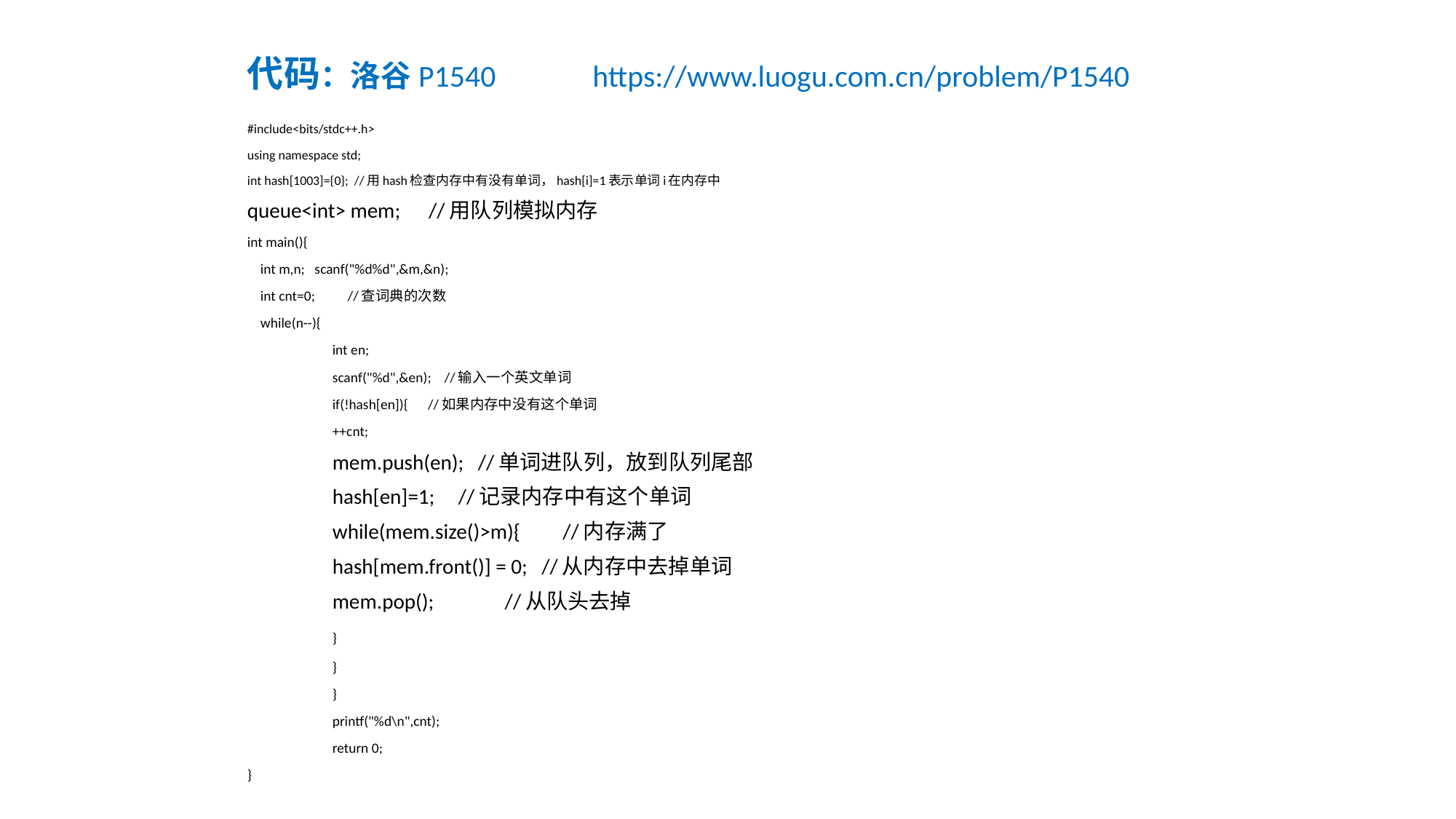

# 代码：洛谷P1540              https://www.luogu.com.cn/problem/P1540
#include<bits/stdc++.h>
using namespace std;
int hash[1003]={0};  //用hash检查内存中有没有单词，hash[i]=1表示单词i在内存中
queue<int> mem;      //用队列模拟内存
int main(){
    int m,n;   scanf("%d%d",&m,&n);
    int cnt=0;          //查词典的次数
    while(n--){
	int en;
	scanf("%d",&en);    //输入一个英文单词
	if(!hash[en]){      //如果内存中没有这个单词
		++cnt;
		mem.push(en);   //单词进队列，放到队列尾部
		hash[en]=1;     //记录内存中有这个单词
		while(mem.size()>m){         //内存满了
			hash[mem.front()] = 0;   //从内存中去掉单词
			mem.pop();               //从队头去掉
			}
		}
	}
	printf("%d\n",cnt);
	return 0;
}